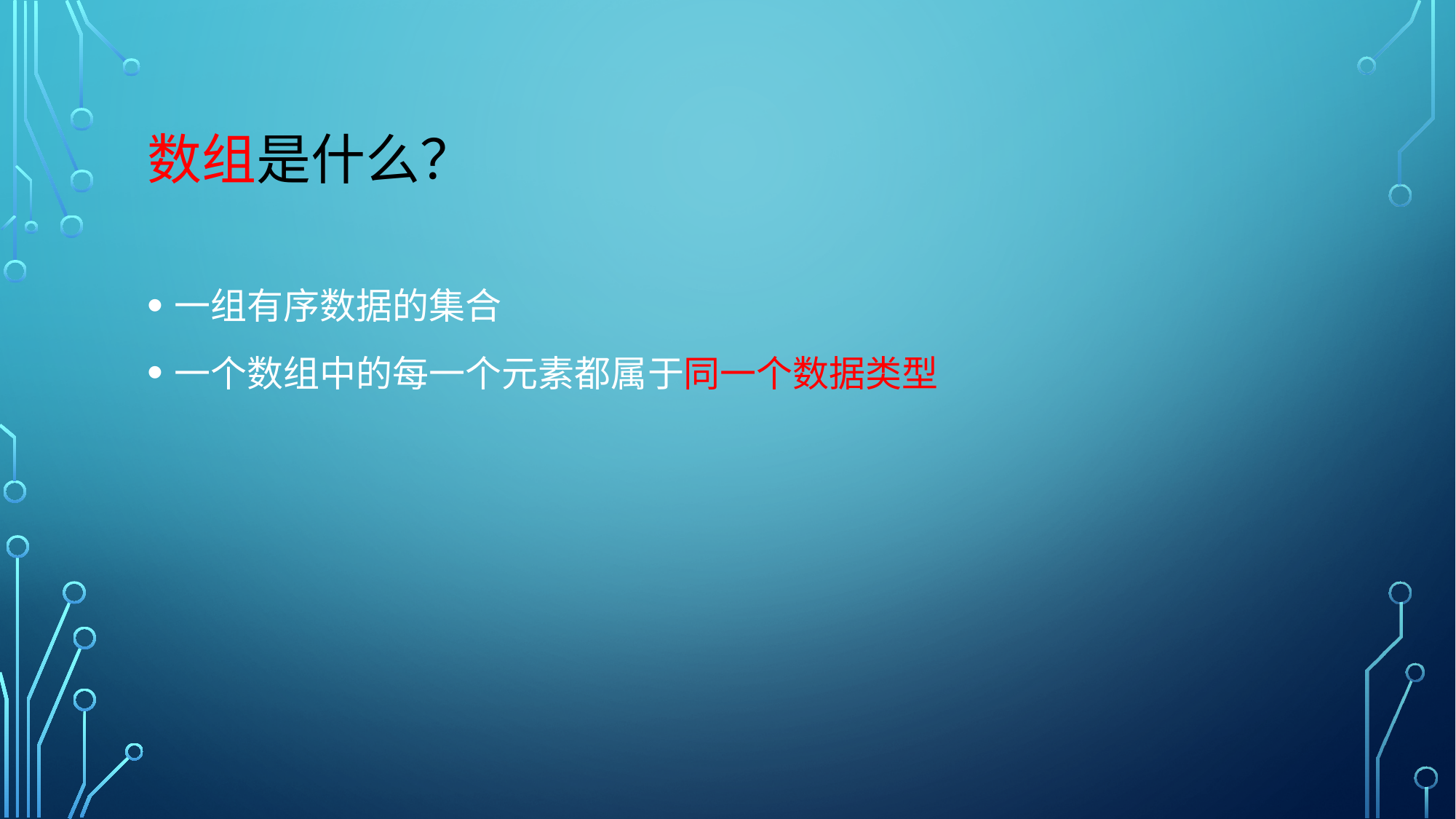

# 数组是什么？
一组有序数据的集合
一个数组中的每一个元素都属于同一个数据类型